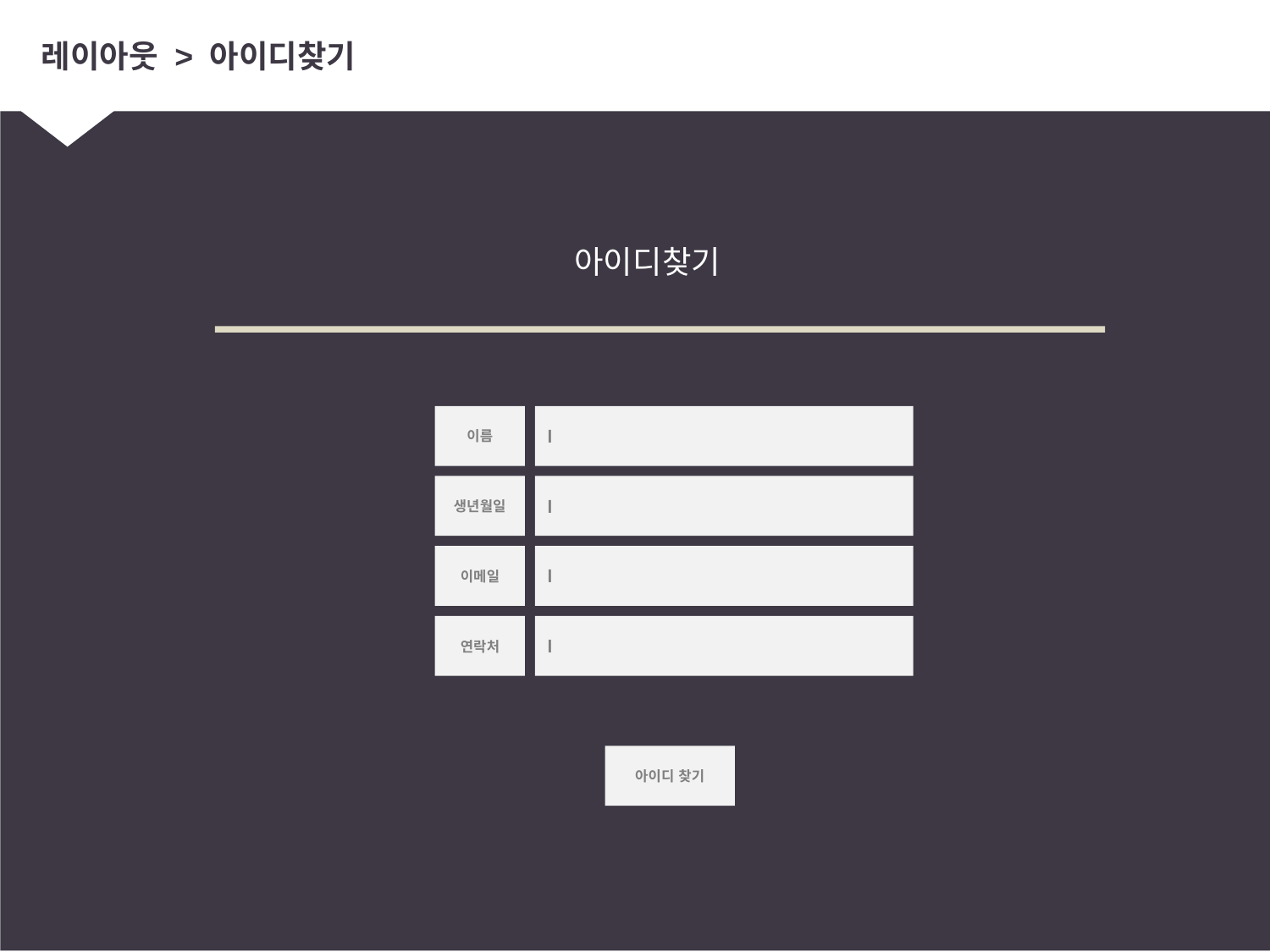

# 레이아웃 > 아이디찾기
아이디찾기

이름
l
생년월일
l
이메일
l
연락처
l
아이디 찾기